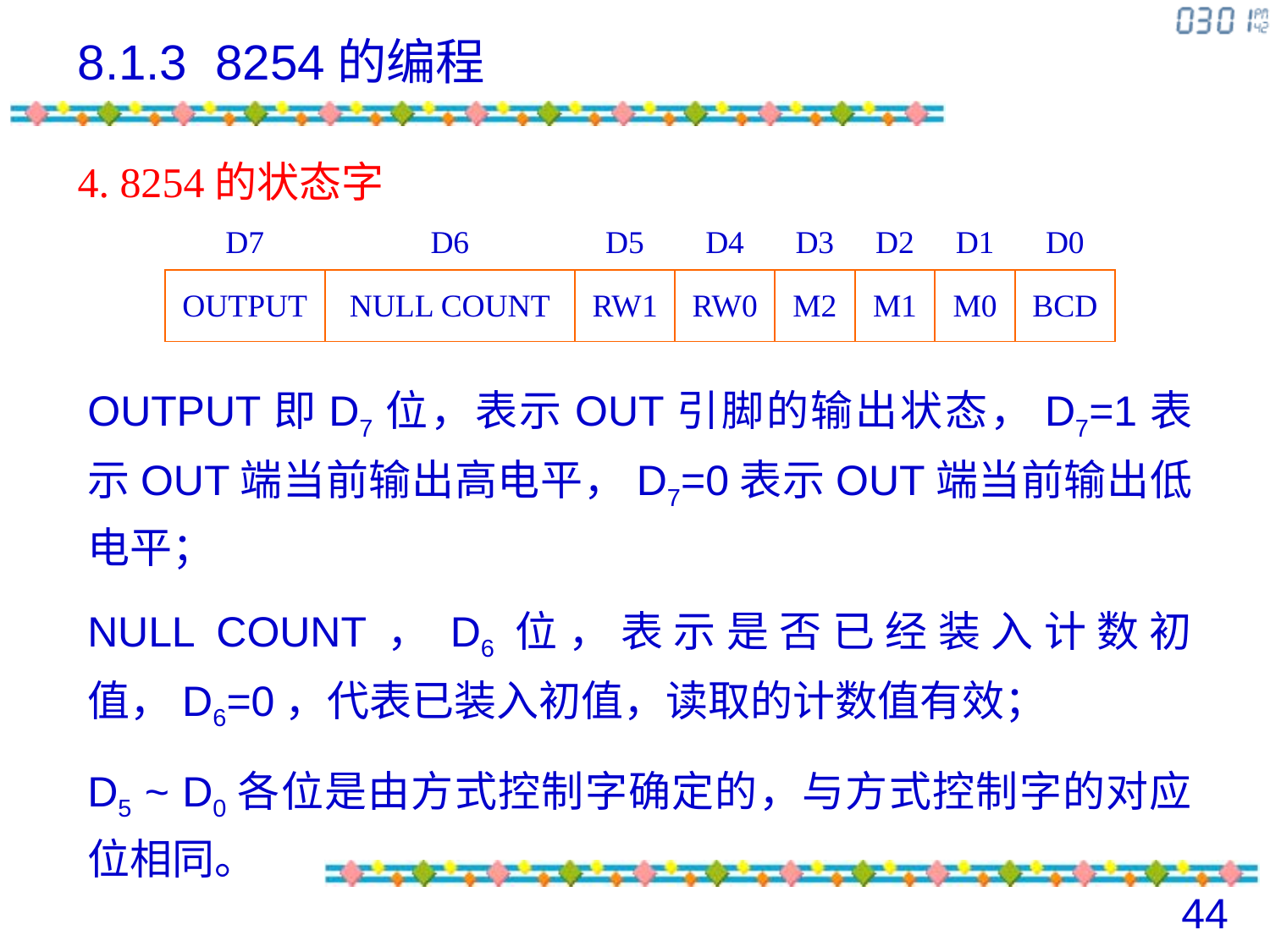

# 8.1.3  8254的编程
4. 8254的状态字
| D7 | D6 | D5 | D4 | D3 | D2 | D1 | D0 |
| --- | --- | --- | --- | --- | --- | --- | --- |
| OUTPUT | NULL COUNT | RW1 | RW0 | M2 | M1 | M0 | BCD |
| --- | --- | --- | --- | --- | --- | --- | --- |
OUTPUT即D7位，表示OUT引脚的输出状态，D7=1表示OUT端当前输出高电平，D7=0表示OUT端当前输出低电平；
NULL COUNT，D6位，表示是否已经装入计数初值，D6=0，代表已装入初值，读取的计数值有效；
D5 ~ D0各位是由方式控制字确定的，与方式控制字的对应位相同。